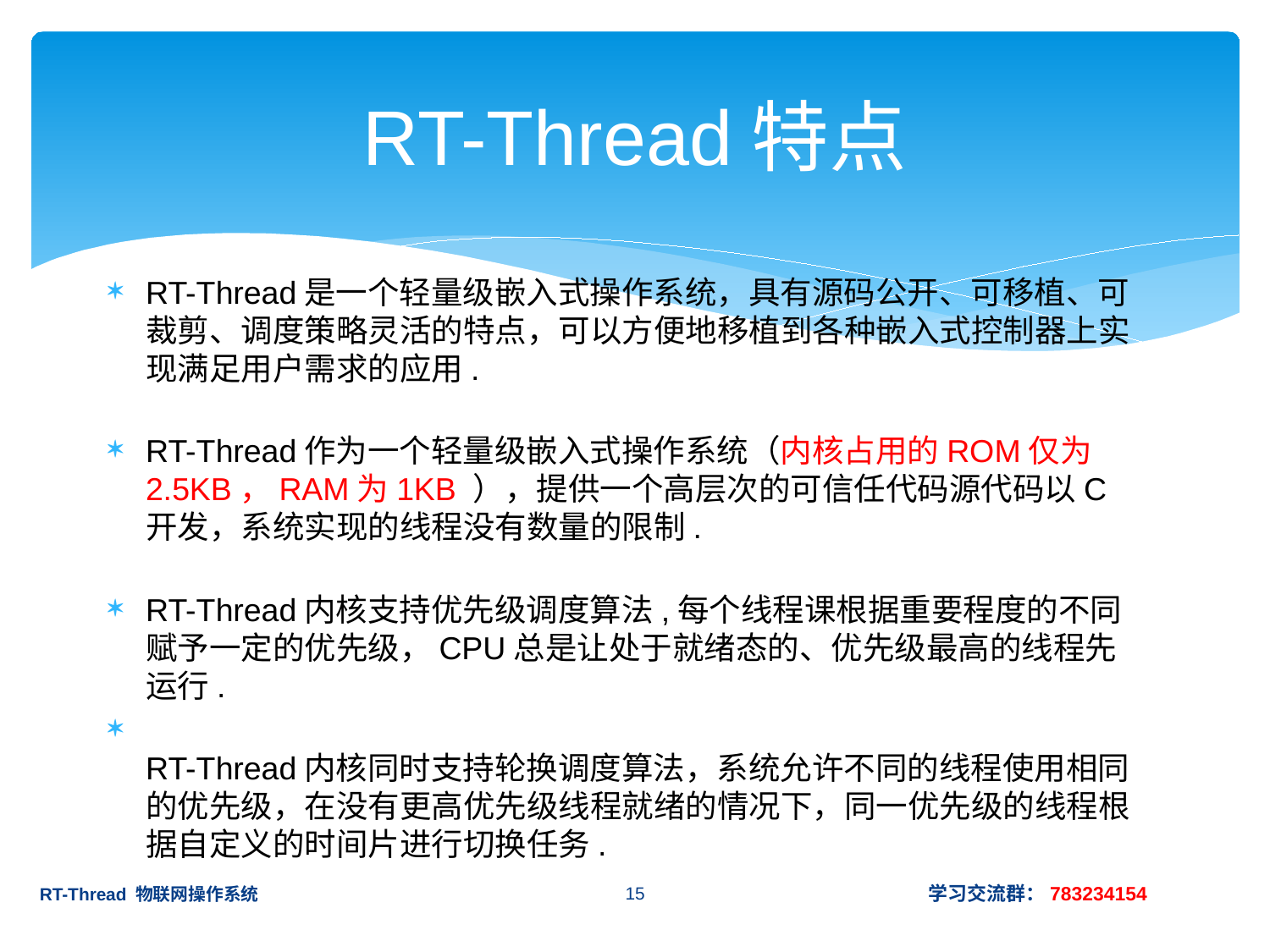

# RT-Thread特点
RT-Thread是一个轻量级嵌入式操作系统，具有源码公开、可移植、可裁剪、调度策略灵活的特点，可以方便地移植到各种嵌入式控制器上实现满足用户需求的应用.
RT-Thread作为一个轻量级嵌入式操作系统（内核占用的ROM仅为2.5KB，RAM为1KB ），提供一个高层次的可信任代码源代码以C开发，系统实现的线程没有数量的限制.
RT-Thread内核支持优先级调度算法,每个线程课根据重要程度的不同赋予一定的优先级，CPU总是让处于就绪态的、优先级最高的线程先运行.
RT-Thread内核同时支持轮换调度算法，系统允许不同的线程使用相同的优先级，在没有更高优先级线程就绪的情况下，同一优先级的线程根据自定义的时间片进行切换任务.

15
RT-Thread 物联网操作系统						学习交流群：783234154